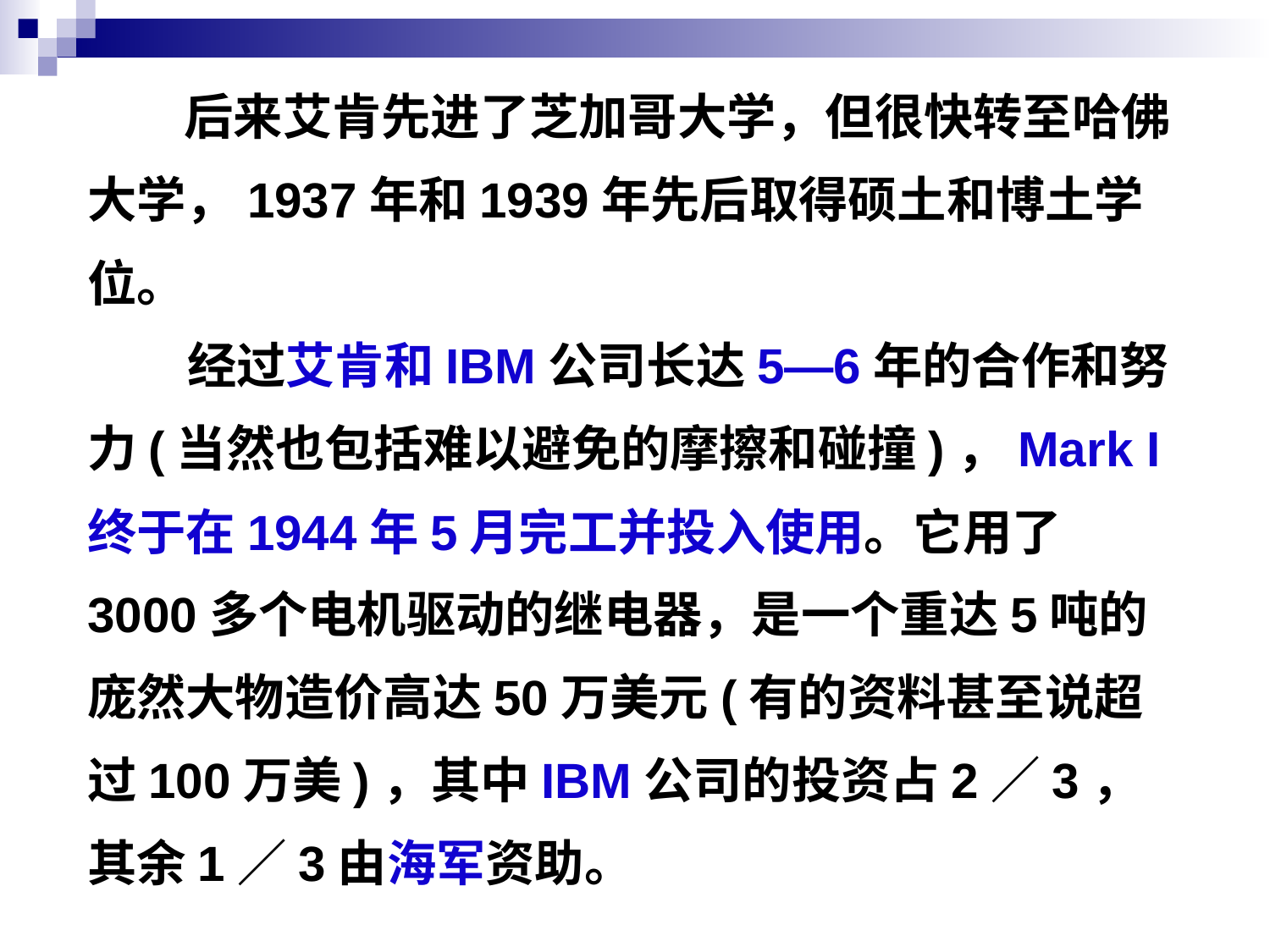

后来艾肯先进了芝加哥大学，但很快转至哈佛大学，1937年和1939年先后取得硕土和博土学位。
        经过艾肯和IBM公司长达5—6年的合作和努力(当然也包括难以避免的摩擦和碰撞)，Mark I终于在1944年5月完工并投入使用。它用了3000多个电机驱动的继电器，是一个重达5吨的庞然大物造价高达50万美元(有的资料甚至说超过100万美)，其中IBM公司的投资占2／3，其余1／3由海军资助。